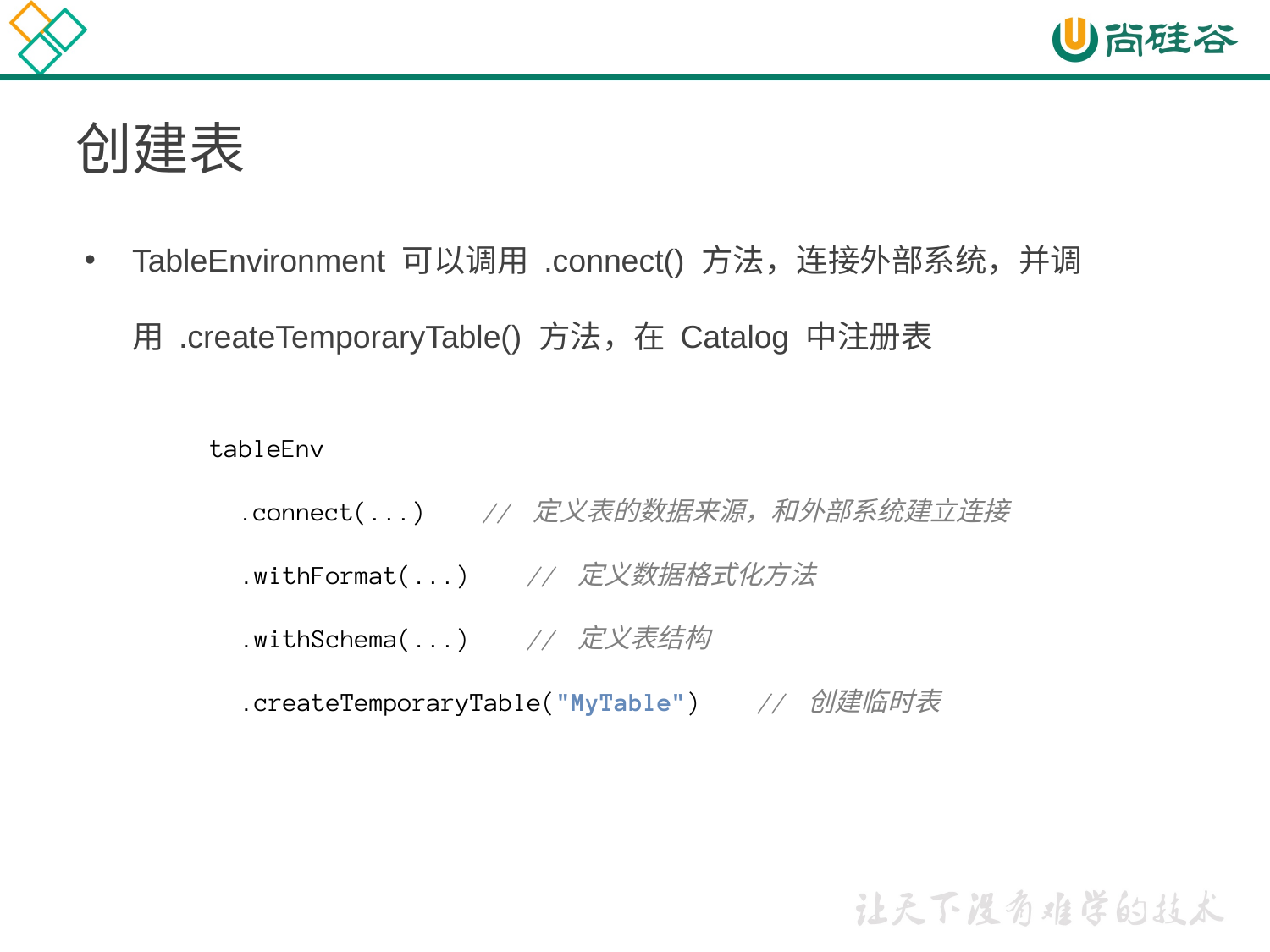

创建表
TableEnvironment 可以调用 .connect() 方法，连接外部系统，并调用 .createTemporaryTable() 方法，在 Catalog 中注册表
tableEnv
  .connect(...)    // 定义表的数据来源，和外部系统建立连接
    .withFormat(...)    // 定义数据格式化方法
    .withSchema(...)    // 定义表结构
    .createTemporaryTable("MyTable")    // 创建临时表